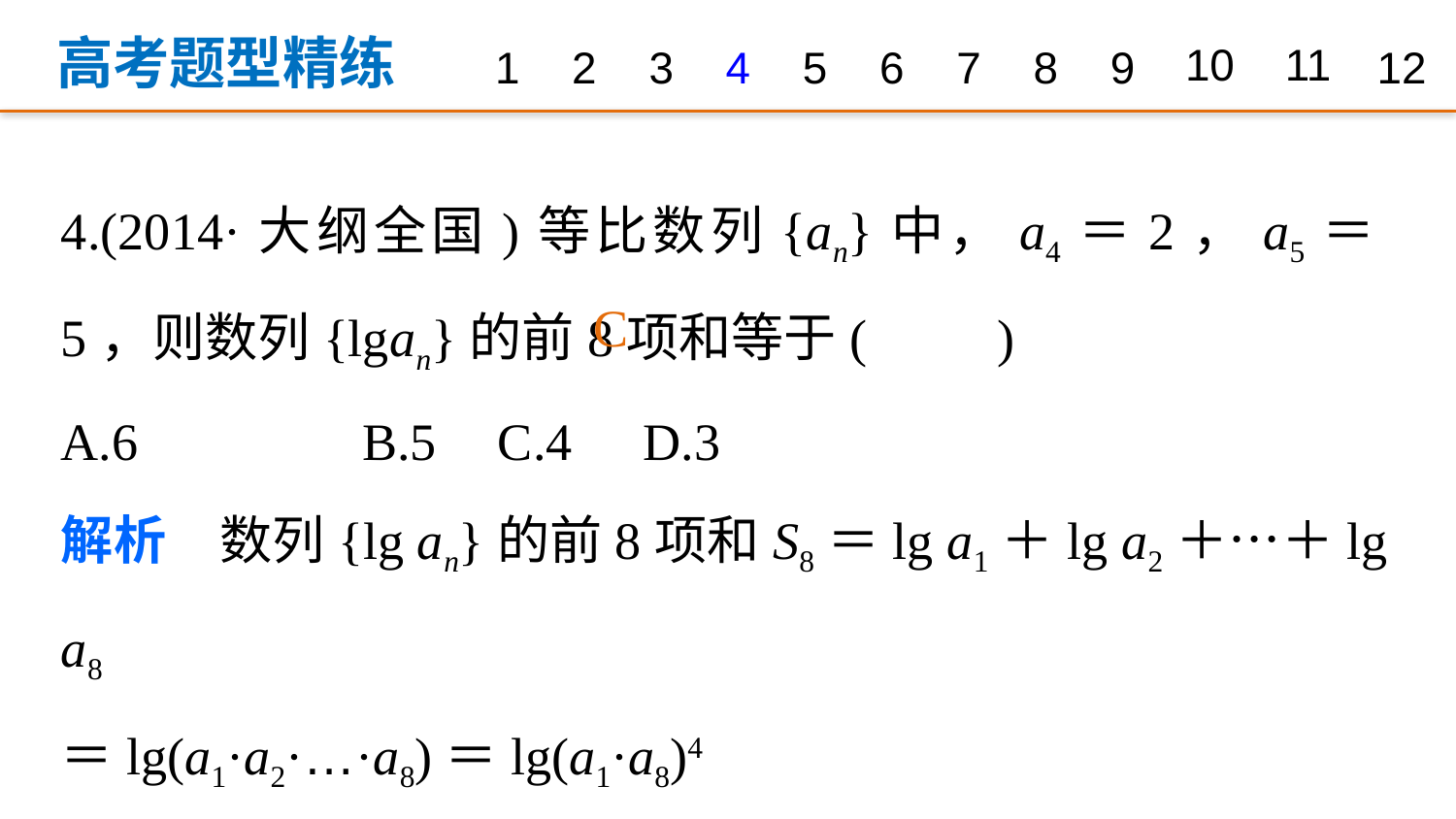

高考题型精练
1
2
3
4
5
6
7
8
9
10
11
12
4.(2014·大纲全国)等比数列{an}中，a4＝2，a5＝5，则数列{lgan}的前8项和等于(　　)
A.6  	B.5  	C.4  	D.3
解析　数列{lg an}的前8项和S8＝lg a1＋lg a2＋…＋lg a8
＝lg(a1·a2·…·a8)＝lg(a1·a8)4
＝lg(a4·a5)4＝lg(2×5)4＝4.
C